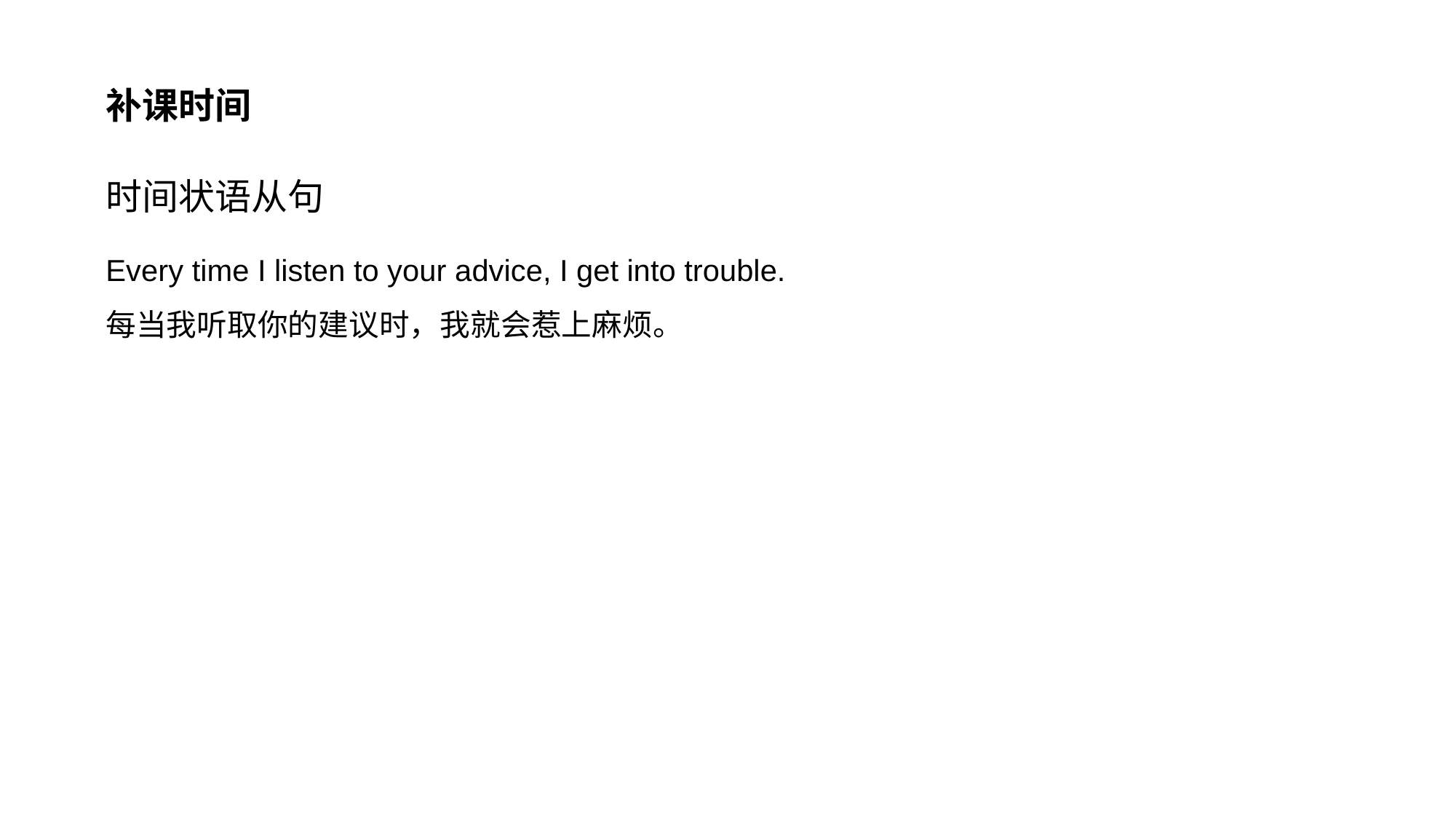

补课时间
时间状语从句
Every time I listen to your advice, I get into trouble.
每当我听取你的建议时，我就会惹上麻烦。